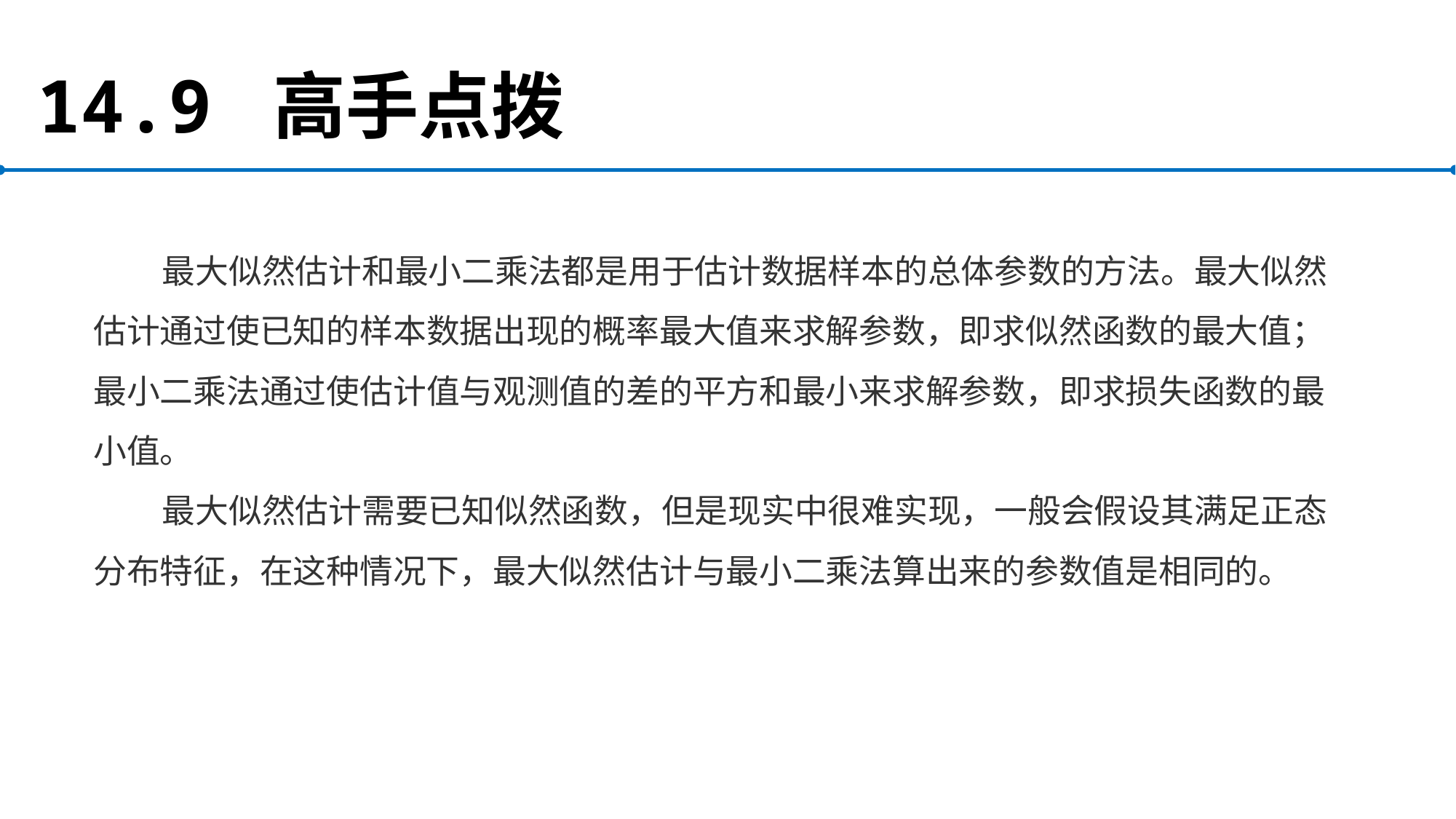

# 14.9 高手点拨
最大似然估计和最小二乘法都是用于估计数据样本的总体参数的方法。最大似然估计通过使已知的样本数据出现的概率最大值来求解参数，即求似然函数的最大值；最小二乘法通过使估计值与观测值的差的平方和最小来求解参数，即求损失函数的最小值。
最大似然估计需要已知似然函数，但是现实中很难实现，一般会假设其满足正态分布特征，在这种情况下，最大似然估计与最小二乘法算出来的参数值是相同的。